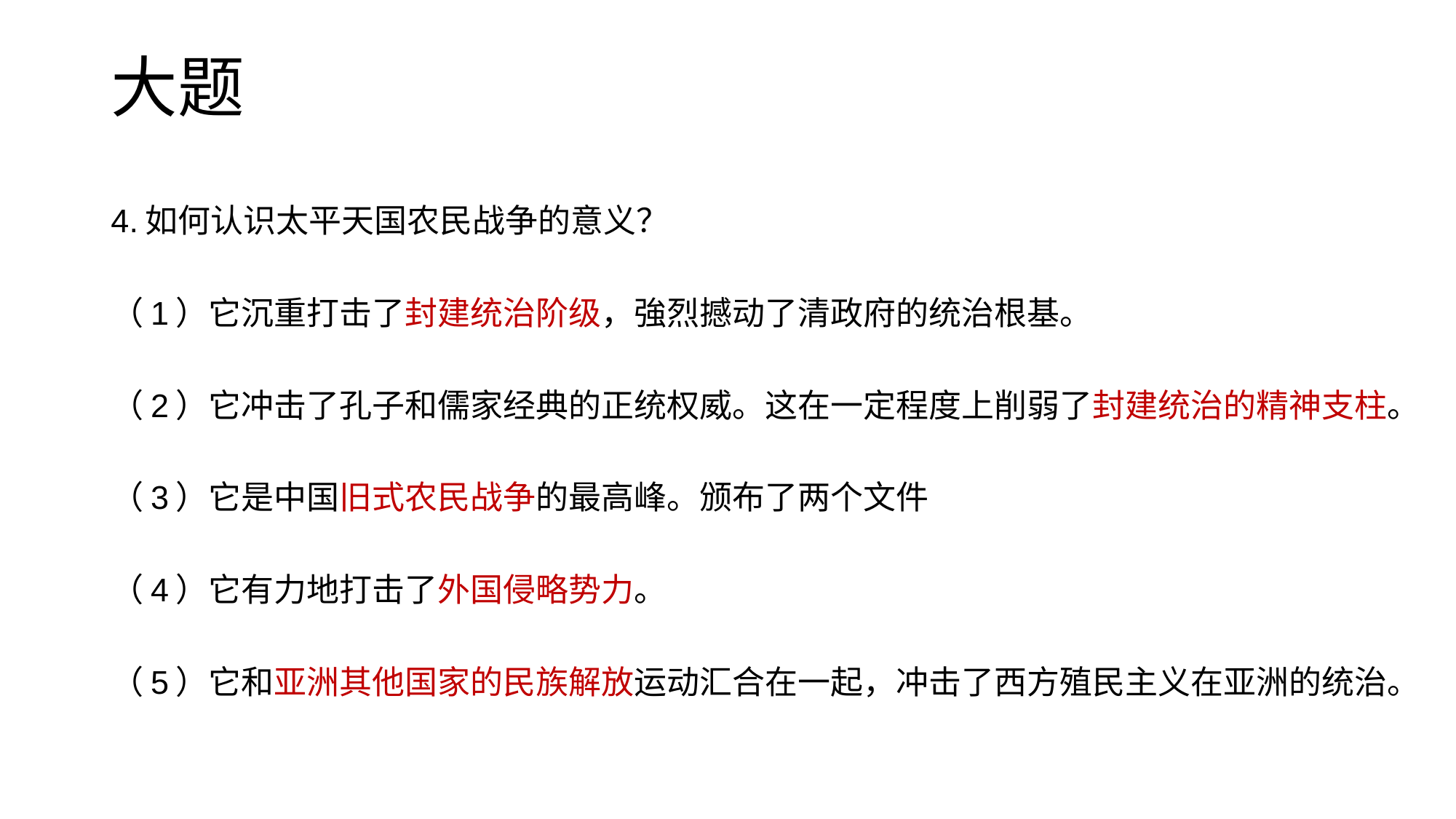

# 大题
4.如何认识太平天国农民战争的意义？
（1）它沉重打击了封建统治阶级，強烈撼动了清政府的统治根基。
（2）它冲击了孔子和儒家经典的正统权威。这在一定程度上削弱了封建统治的精神支柱。
（3）它是中国旧式农民战争的最高峰。颁布了两个文件
（4）它有力地打击了外国侵略势力。
（5）它和亚洲其他国家的民族解放运动汇合在一起，冲击了西方殖民主义在亚洲的统治。